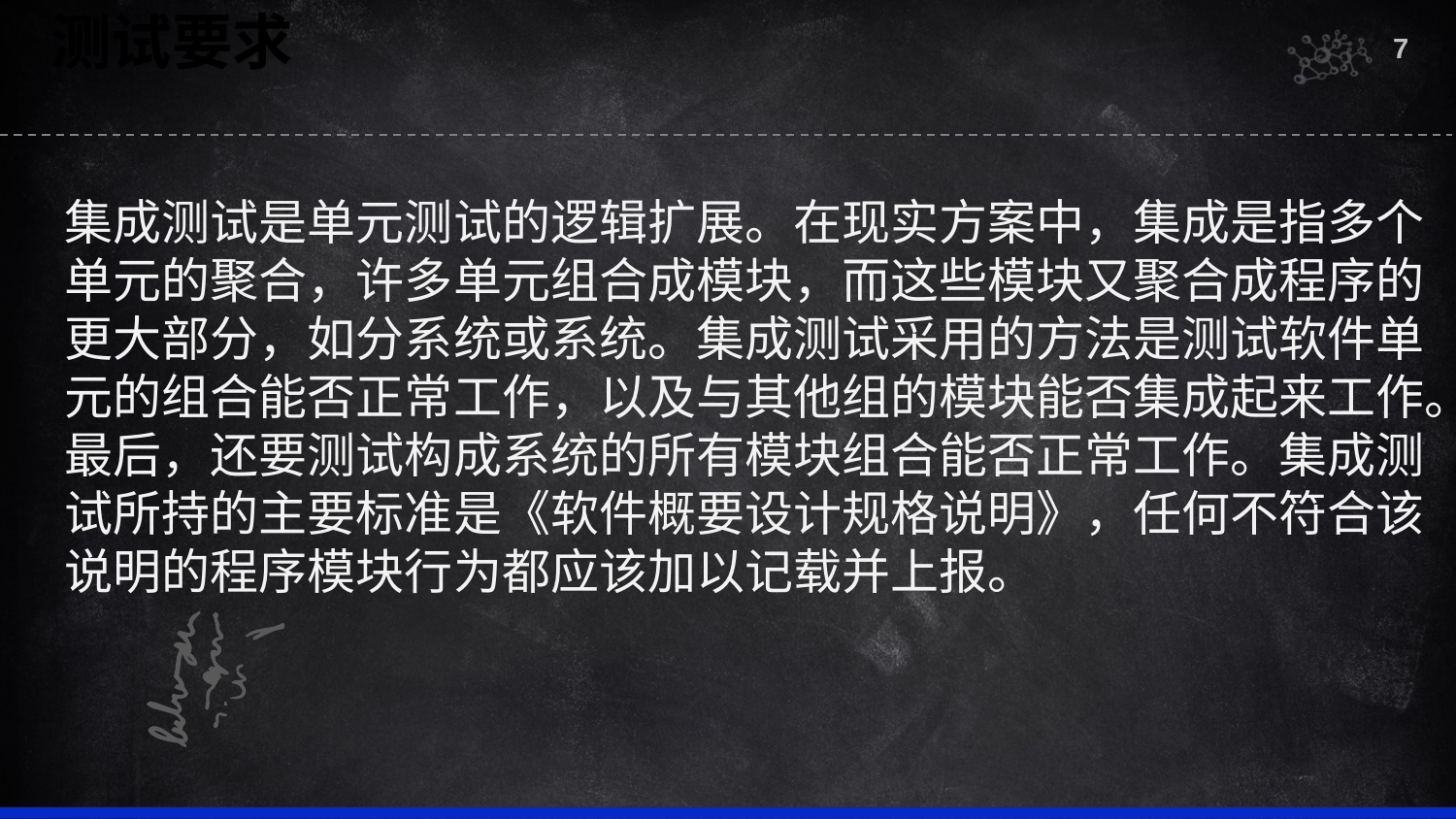

测试要求
7
集成测试是单元测试的逻辑扩展。在现实方案中，集成是指多个单元的聚合，许多单元组合成模块，而这些模块又聚合成程序的更大部分，如分系统或系统。集成测试采用的方法是测试软件单元的组合能否正常工作，以及与其他组的模块能否集成起来工作。最后，还要测试构成系统的所有模块组合能否正常工作。集成测试所持的主要标准是《软件概要设计规格说明》，任何不符合该说明的程序模块行为都应该加以记载并上报。